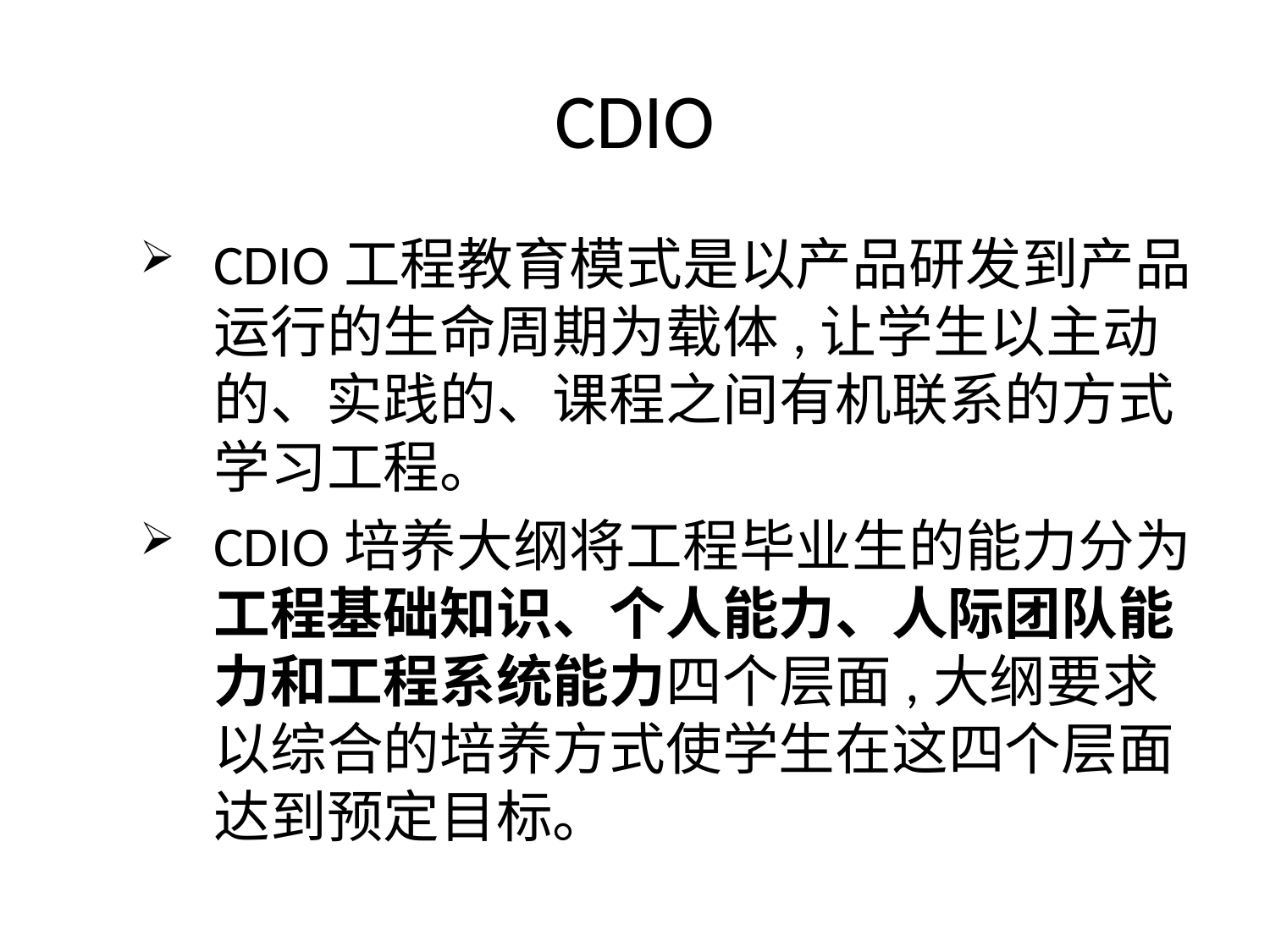

# CDIO
CDIO工程教育模式是以产品研发到产品运行的生命周期为载体,让学生以主动的、实践的、课程之间有机联系的方式学习工程。
CDIO培养大纲将工程毕业生的能力分为工程基础知识、个人能力、人际团队能力和工程系统能力四个层面,大纲要求以综合的培养方式使学生在这四个层面达到预定目标。